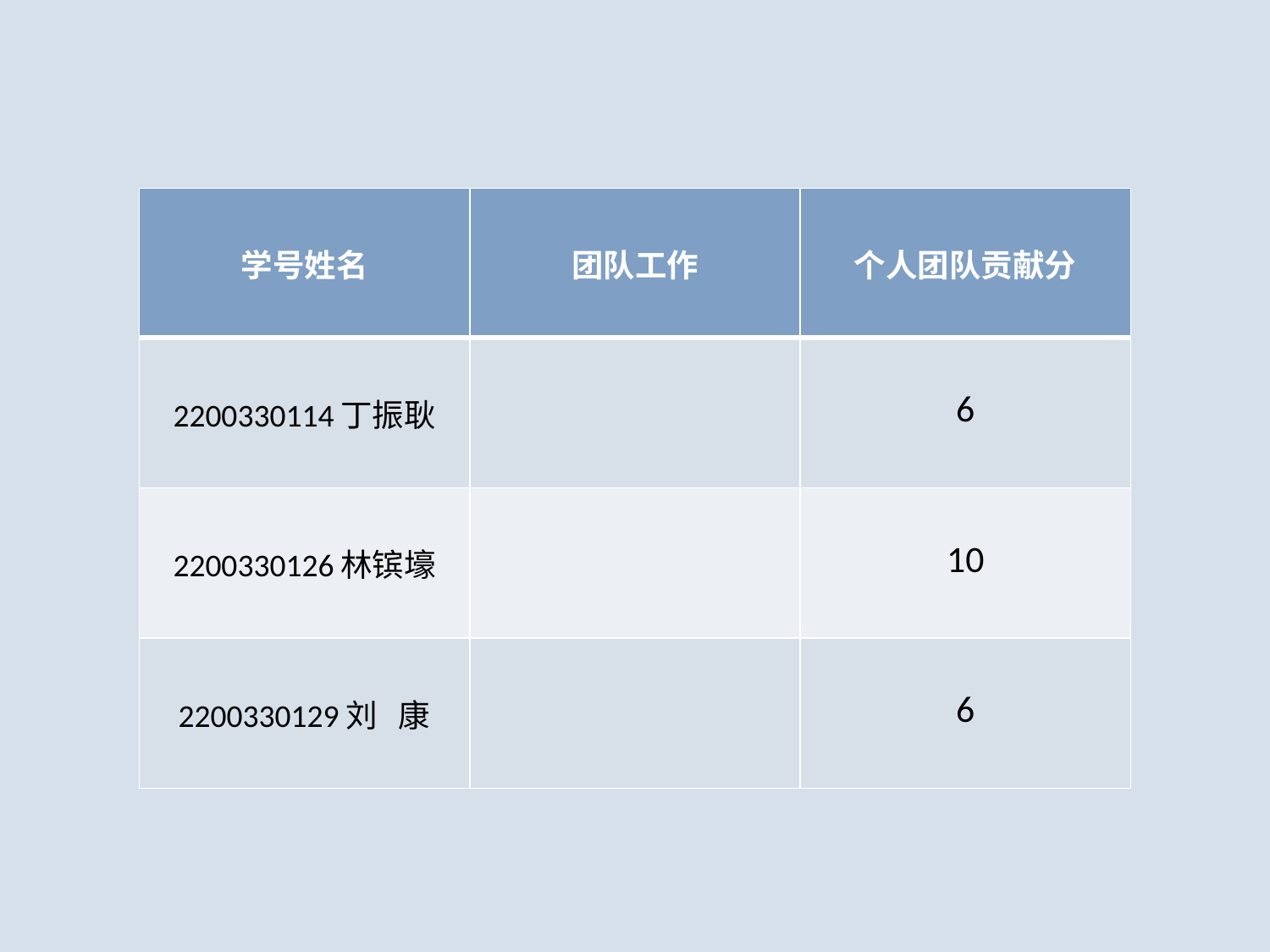

| 学号姓名 | 团队工作 | 个人团队贡献分 |
| --- | --- | --- |
| 2200330114丁振耿 |  | 6 |
| 2200330126林镔壕 |  | 10 |
| 2200330129刘 康 |  | 6 |